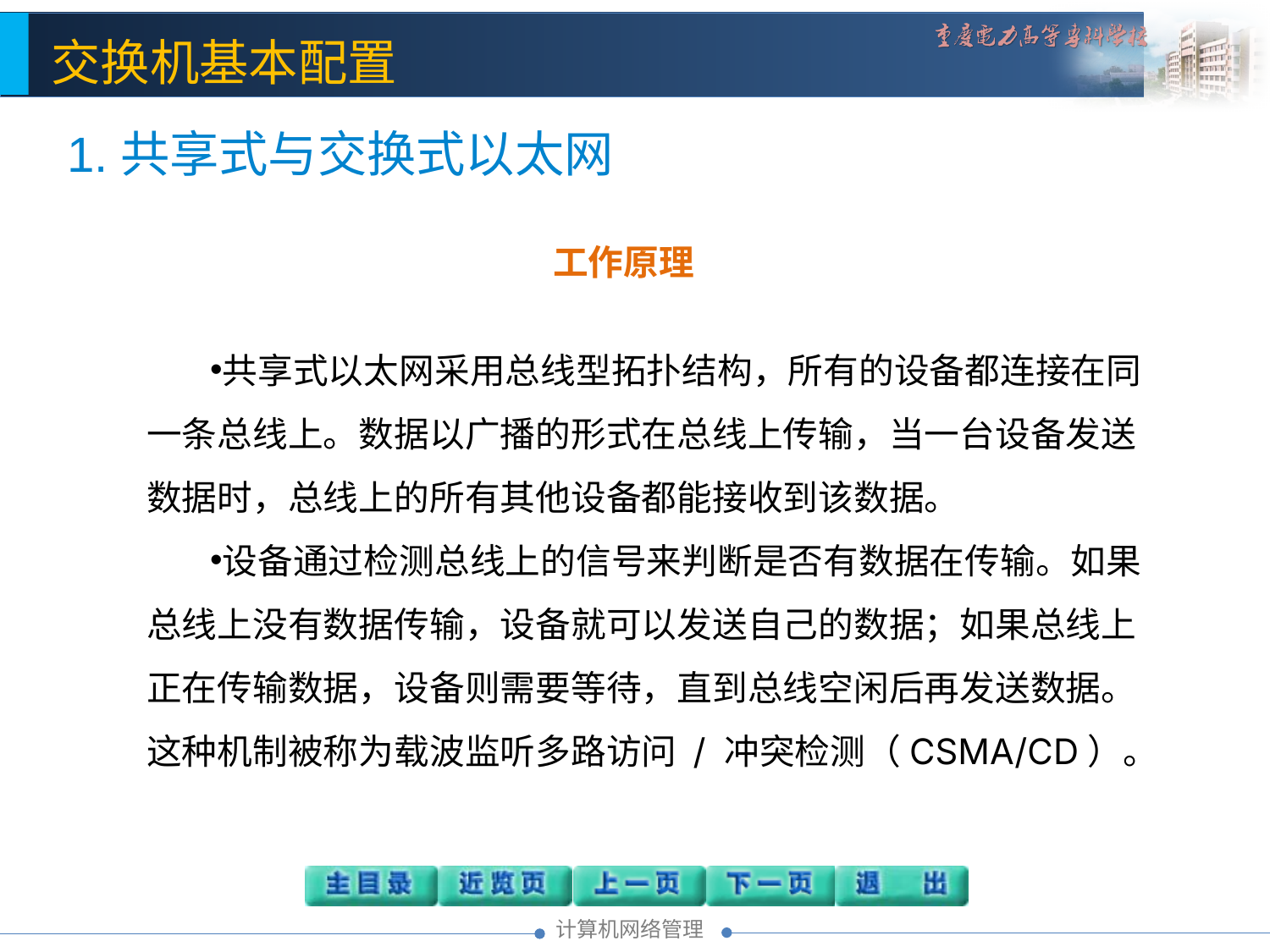

1.共享式与交换式以太网
工作原理
共享式以太网采用总线型拓扑结构，所有的设备都连接在同一条总线上。数据以广播的形式在总线上传输，当一台设备发送数据时，总线上的所有其他设备都能接收到该数据。
设备通过检测总线上的信号来判断是否有数据在传输。如果总线上没有数据传输，设备就可以发送自己的数据；如果总线上正在传输数据，设备则需要等待，直到总线空闲后再发送数据。这种机制被称为载波监听多路访问 / 冲突检测（CSMA/CD）。